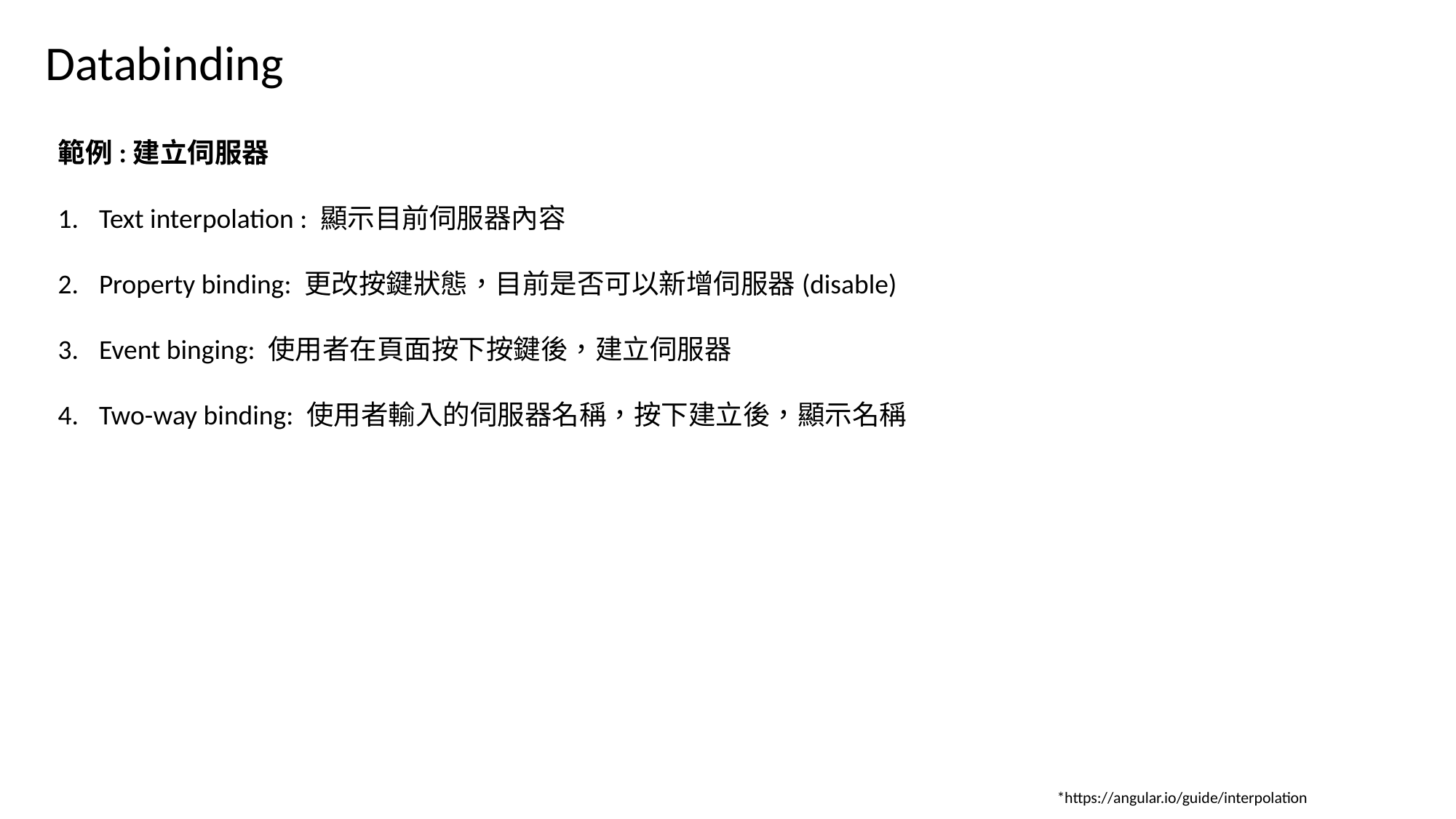

Databinding
範例:建立伺服器

Text interpolation : 顯示目前伺服器內容

Property binding: 更改按鍵狀態，目前是否可以新增伺服器(disable)

Event binging: 使用者在頁面按下按鍵後，建立伺服器

Two-way binding: 使用者輸入的伺服器名稱，按下建立後，顯示名稱
*https://angular.io/guide/interpolation